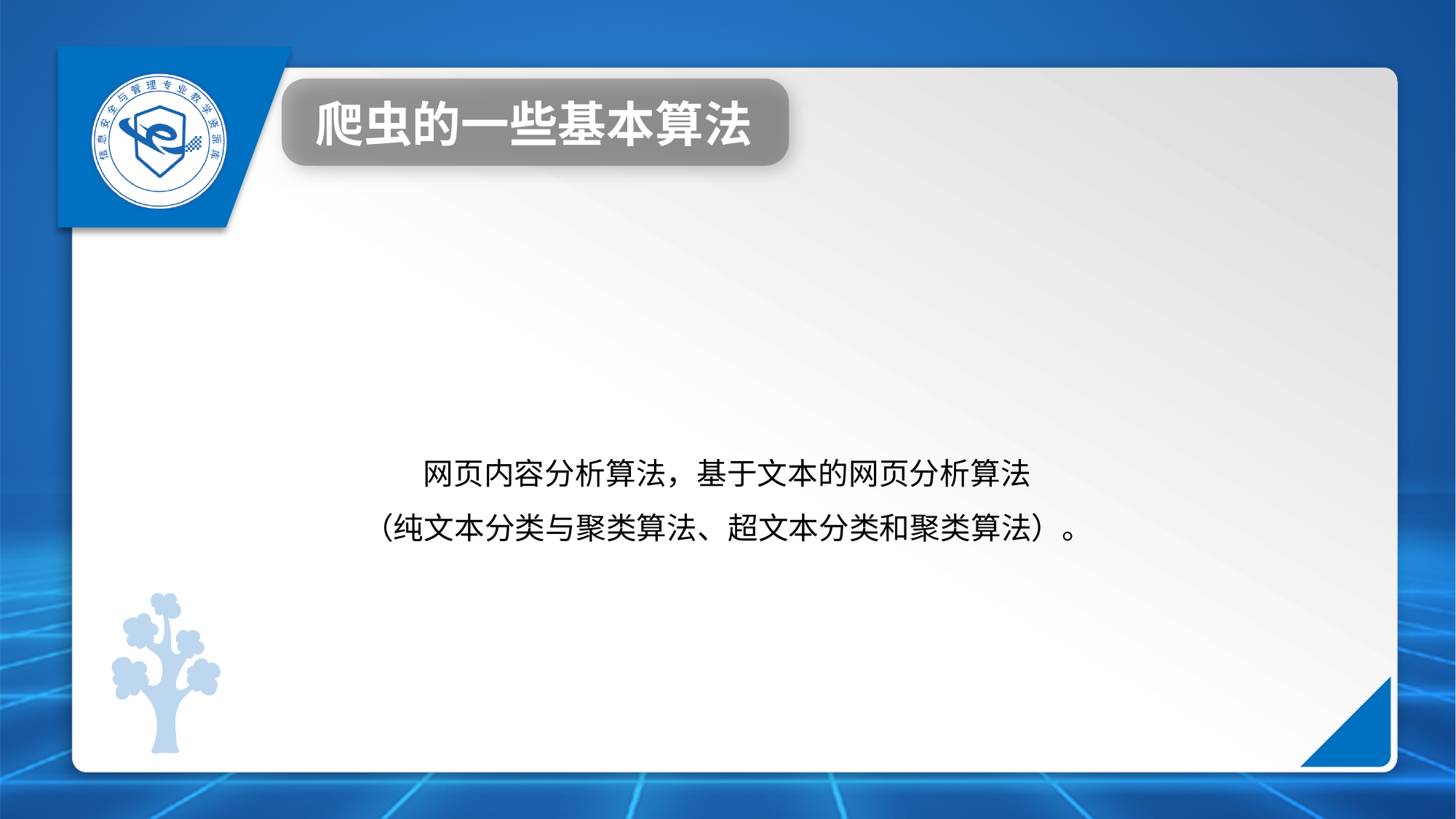

爬虫的一些基本算法
网页内容分析算法，基于文本的网页分析算法（纯文本分类与聚类算法、超文本分类和聚类算法）。